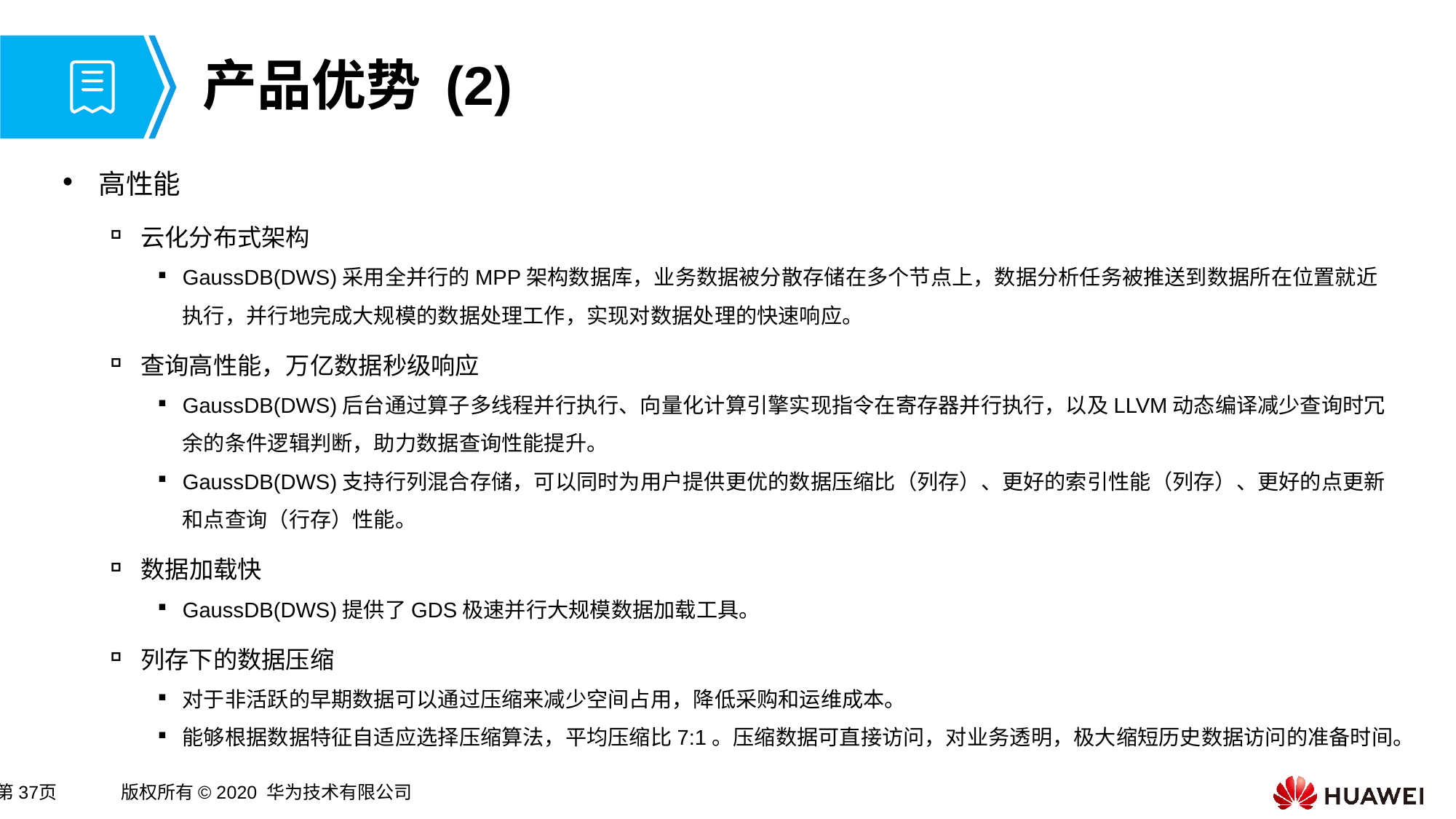

# 产品优势 (2)
高性能
云化分布式架构
GaussDB(DWS)采用全并行的MPP架构数据库，业务数据被分散存储在多个节点上，数据分析任务被推送到数据所在位置就近执行，并行地完成大规模的数据处理工作，实现对数据处理的快速响应。
查询高性能，万亿数据秒级响应
GaussDB(DWS)后台通过算子多线程并行执行、向量化计算引擎实现指令在寄存器并行执行，以及LLVM动态编译减少查询时冗余的条件逻辑判断，助力数据查询性能提升。
GaussDB(DWS)支持行列混合存储，可以同时为用户提供更优的数据压缩比（列存）、更好的索引性能（列存）、更好的点更新和点查询（行存）性能。
数据加载快
GaussDB(DWS)提供了GDS极速并行大规模数据加载工具。
列存下的数据压缩
对于非活跃的早期数据可以通过压缩来减少空间占用，降低采购和运维成本。
能够根据数据特征自适应选择压缩算法，平均压缩比7:1。压缩数据可直接访问，对业务透明，极大缩短历史数据访问的准备时间。